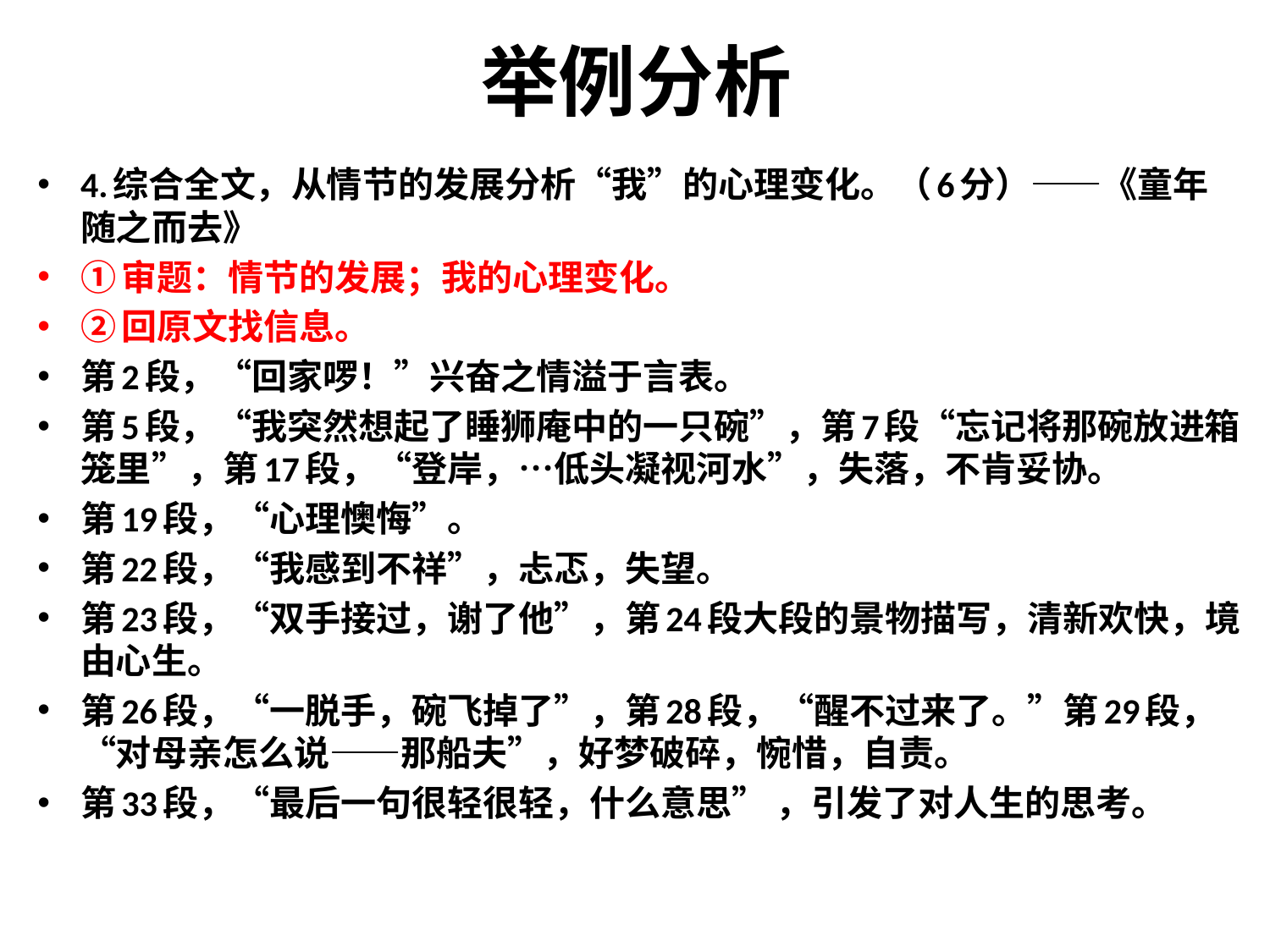

# 举例分析
4.综合全文，从情节的发展分析“我”的心理变化。（6分）——《童年随之而去》
①审题：情节的发展；我的心理变化。
②回原文找信息。
第2段，“回家啰！”兴奋之情溢于言表。
第5段，“我突然想起了睡狮庵中的一只碗”，第7段“忘记将那碗放进箱笼里”，第17段，“登岸，…低头凝视河水”，失落，不肯妥协。
第19段，“心理懊悔”。
第22段，“我感到不祥”，忐忑，失望。
第23段，“双手接过，谢了他”，第24段大段的景物描写，清新欢快，境由心生。
第26段，“一脱手，碗飞掉了”，第28段，“醒不过来了。”第29段，“对母亲怎么说——那船夫”，好梦破碎，惋惜，自责。
第33段，“最后一句很轻很轻，什么意思” ，引发了对人生的思考。